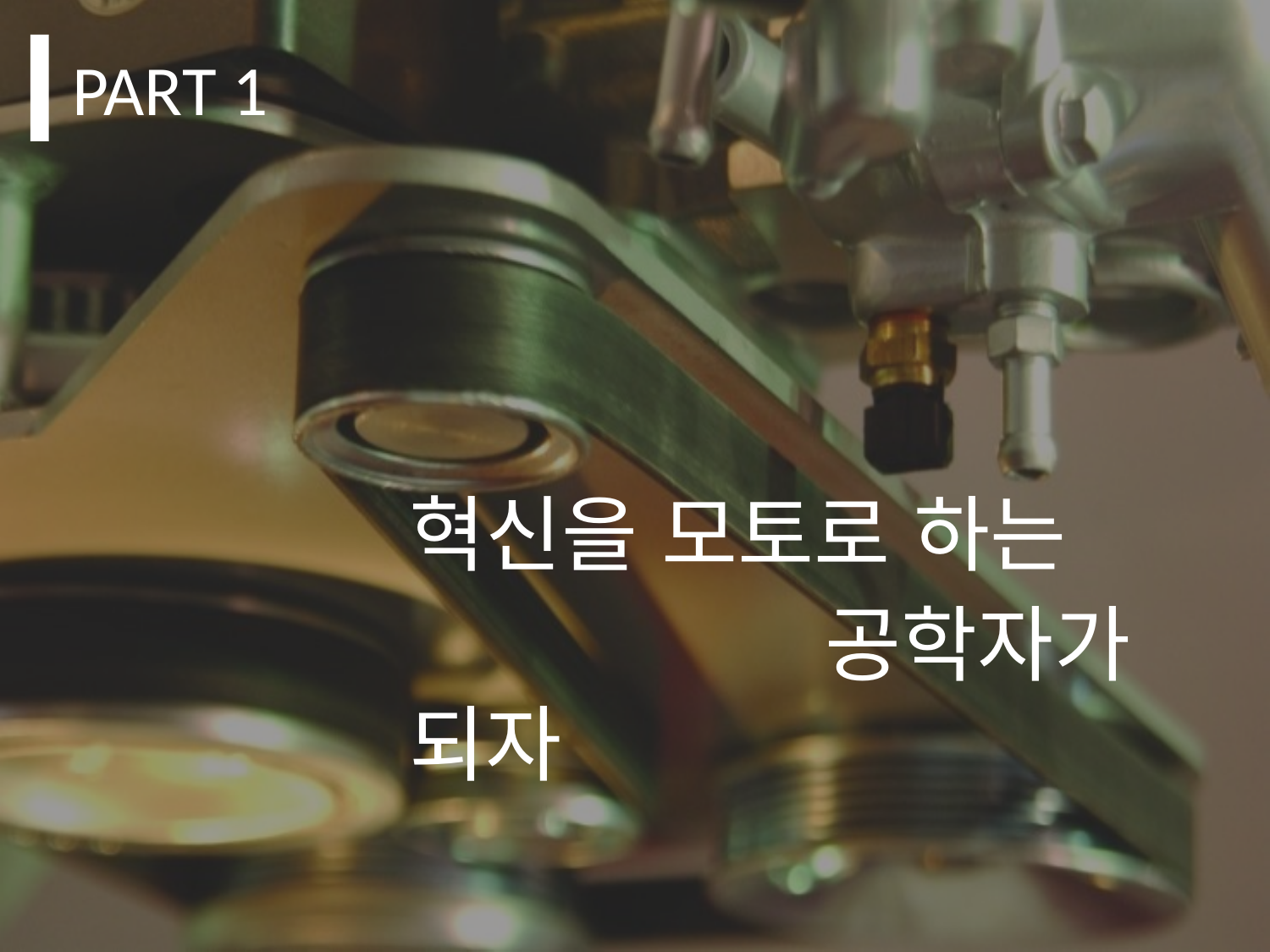

PART 1
혁신을 모토로 하는

                 공학자가 되자